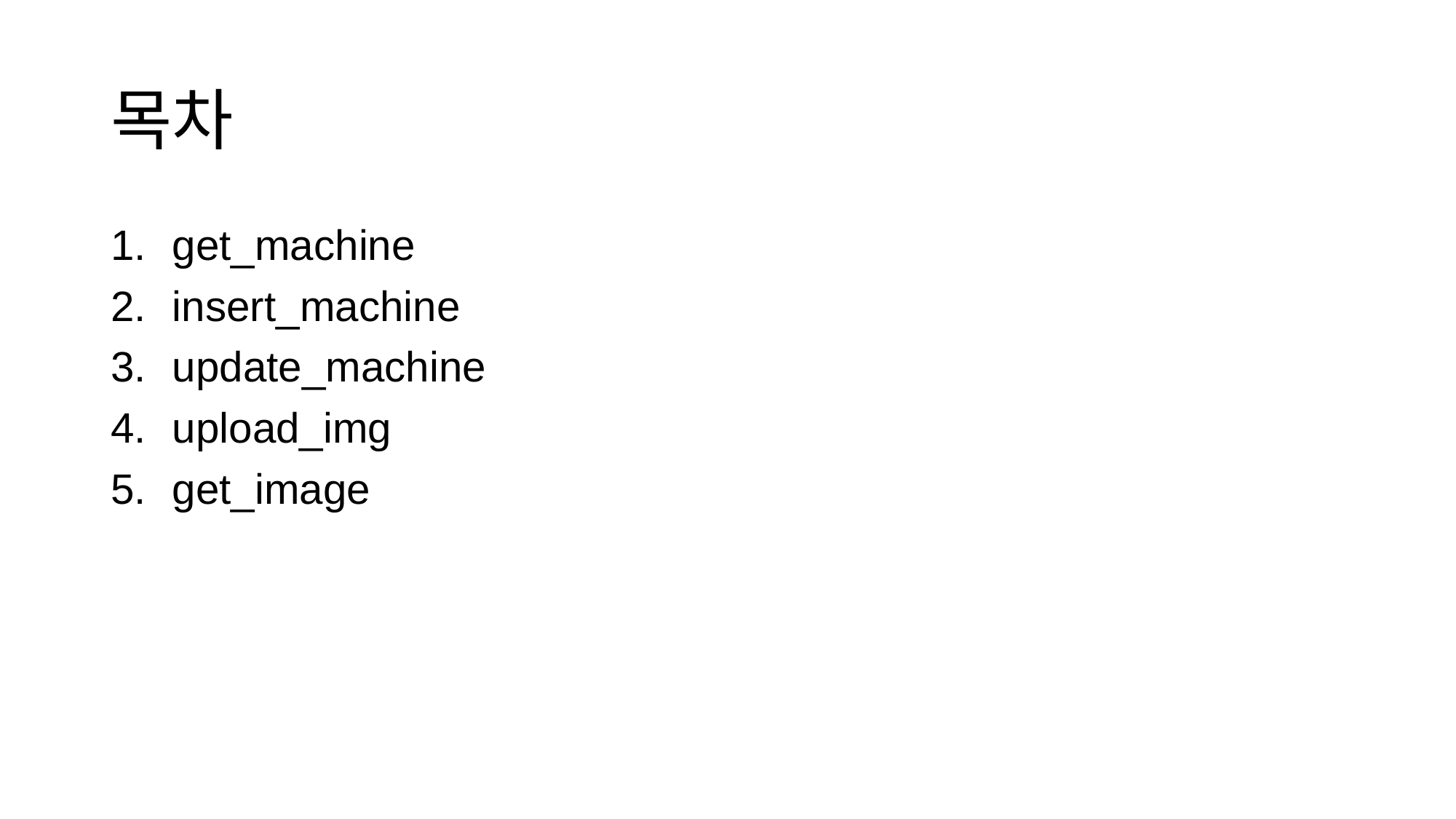

# 목차
get_machine
insert_machine
update_machine
upload_img
get_image